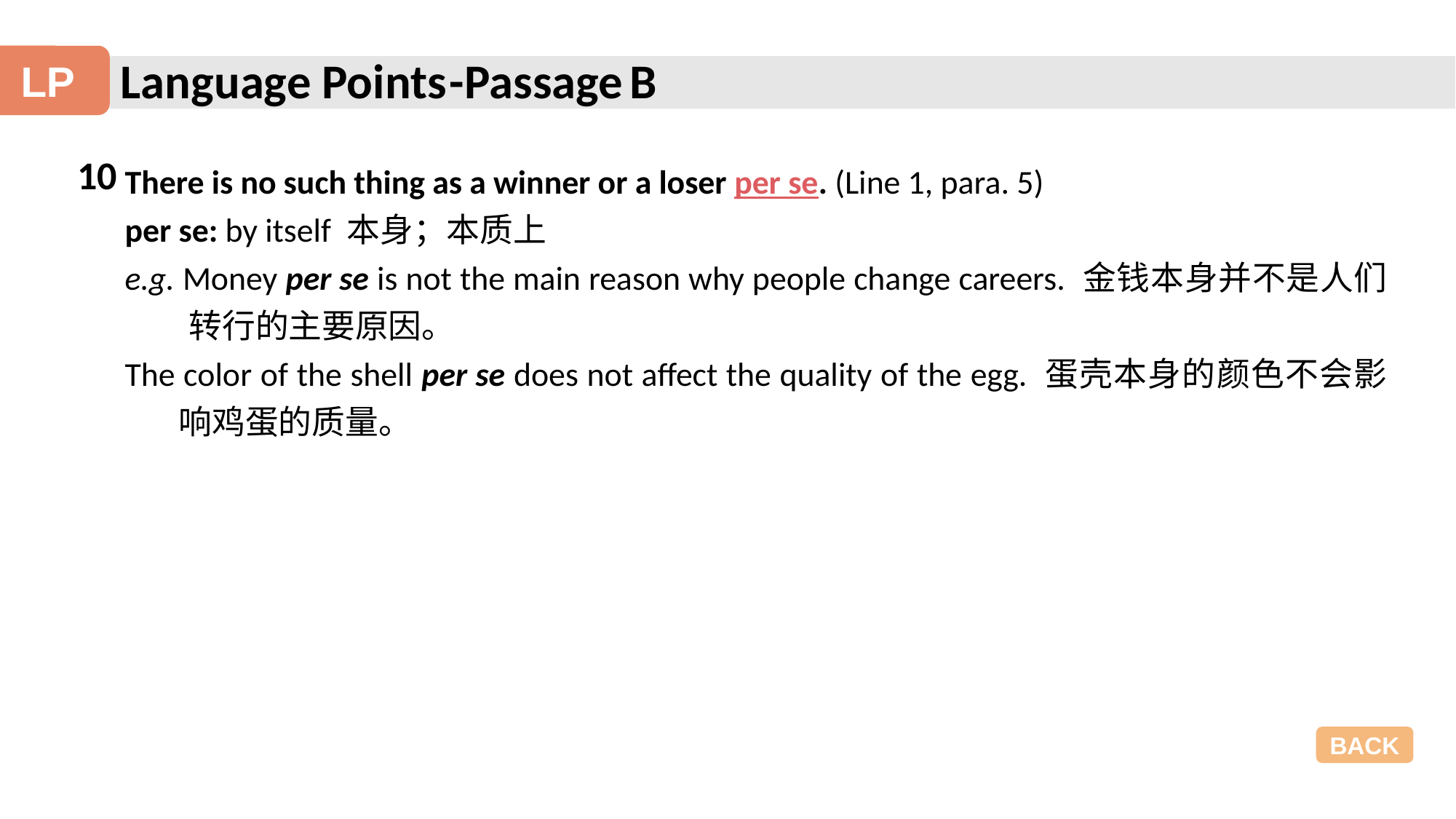

Language Points
-Passage B
LP

10
There is no such thing as a winner or a loser per se. (Line 1, para. 5)
per se: by itself 本身；本质上
e.g. Money per se is not the main reason why people change careers. 金钱本身并不是人们转行的主要原因。
The color of the shell per se does not affect the quality of the egg. 蛋壳本身的颜色不会影响鸡蛋的质量。
BACK